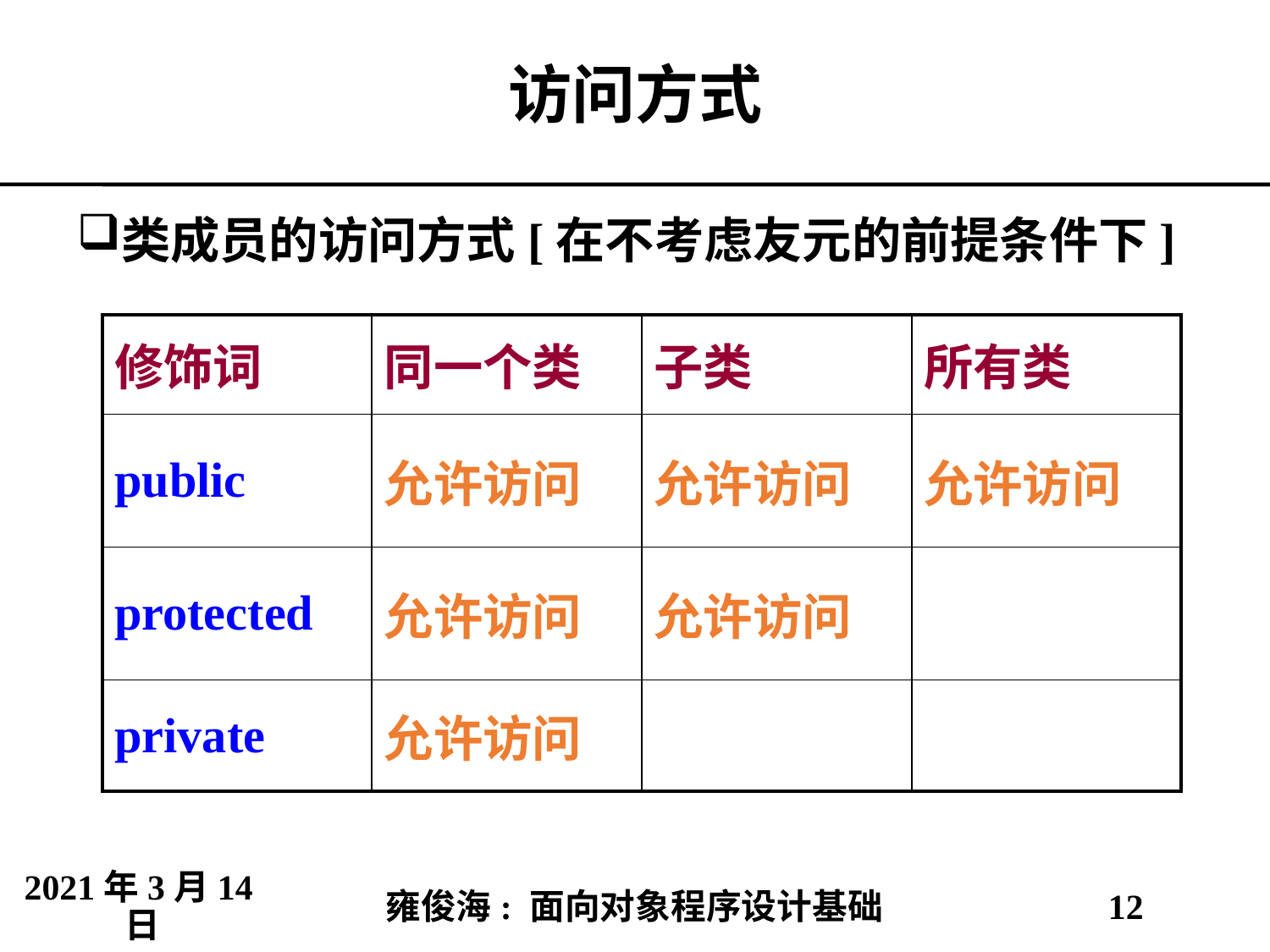

# 访问方式

类成员的访问方式[在不考虑友元的前提条件下]
| 修饰词 | 同一个类 | 子类 | 所有类 |
| --- | --- | --- | --- |
| public | 允许访问 | 允许访问 | 允许访问 |
| protected | 允许访问 | 允许访问 |  |
| private | 允许访问 |  |  |
2021年3月14日
雍俊海: 面向对象程序设计基础
12